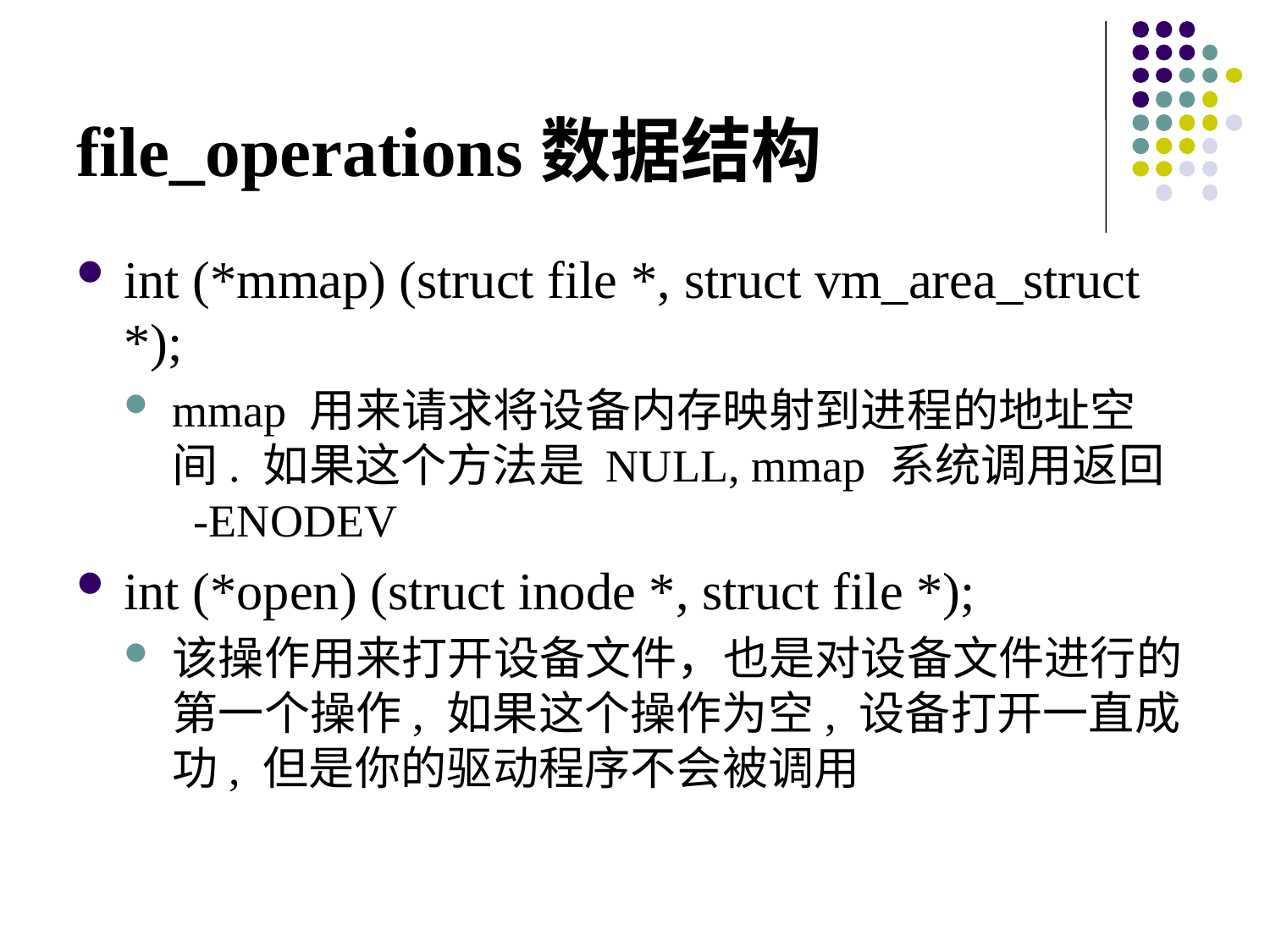

# file_operations数据结构
int (*mmap) (struct file *, struct vm_area_struct *);
mmap 用来请求将设备内存映射到进程的地址空间. 如果这个方法是 NULL, mmap 系统调用返回 -ENODEV
int (*open) (struct inode *, struct file *);
该操作用来打开设备文件，也是对设备文件进行的第一个操作, 如果这个操作为空, 设备打开一直成功, 但是你的驱动程序不会被调用